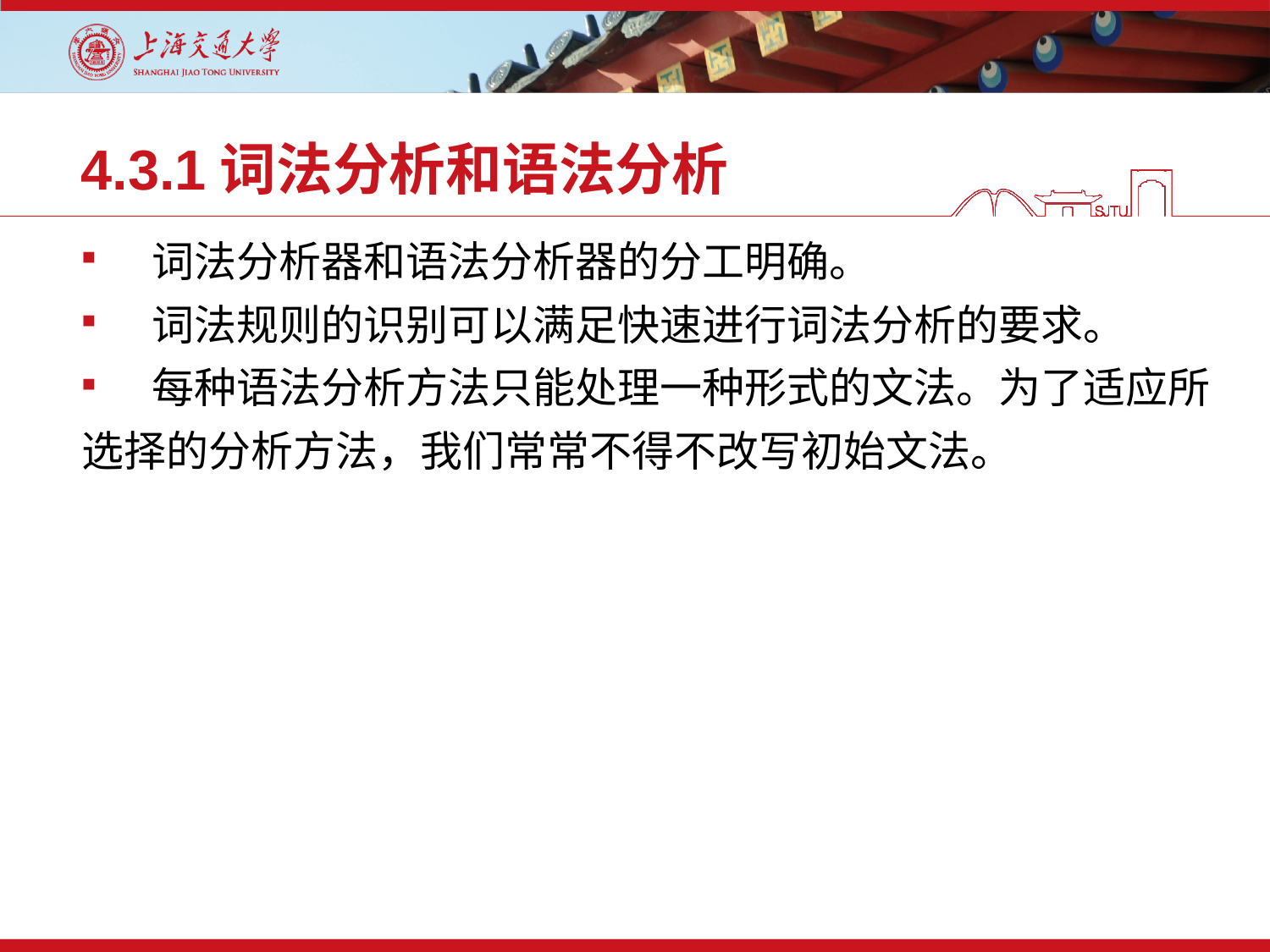

# 4.3.1词法分析和语法分析
   词法分析器和语法分析器的分工明确。
   词法规则的识别可以满足快速进行词法分析的要求。
   每种语法分析方法只能处理一种形式的文法。为了适应所
选择的分析方法，我们常常不得不改写初始文法。